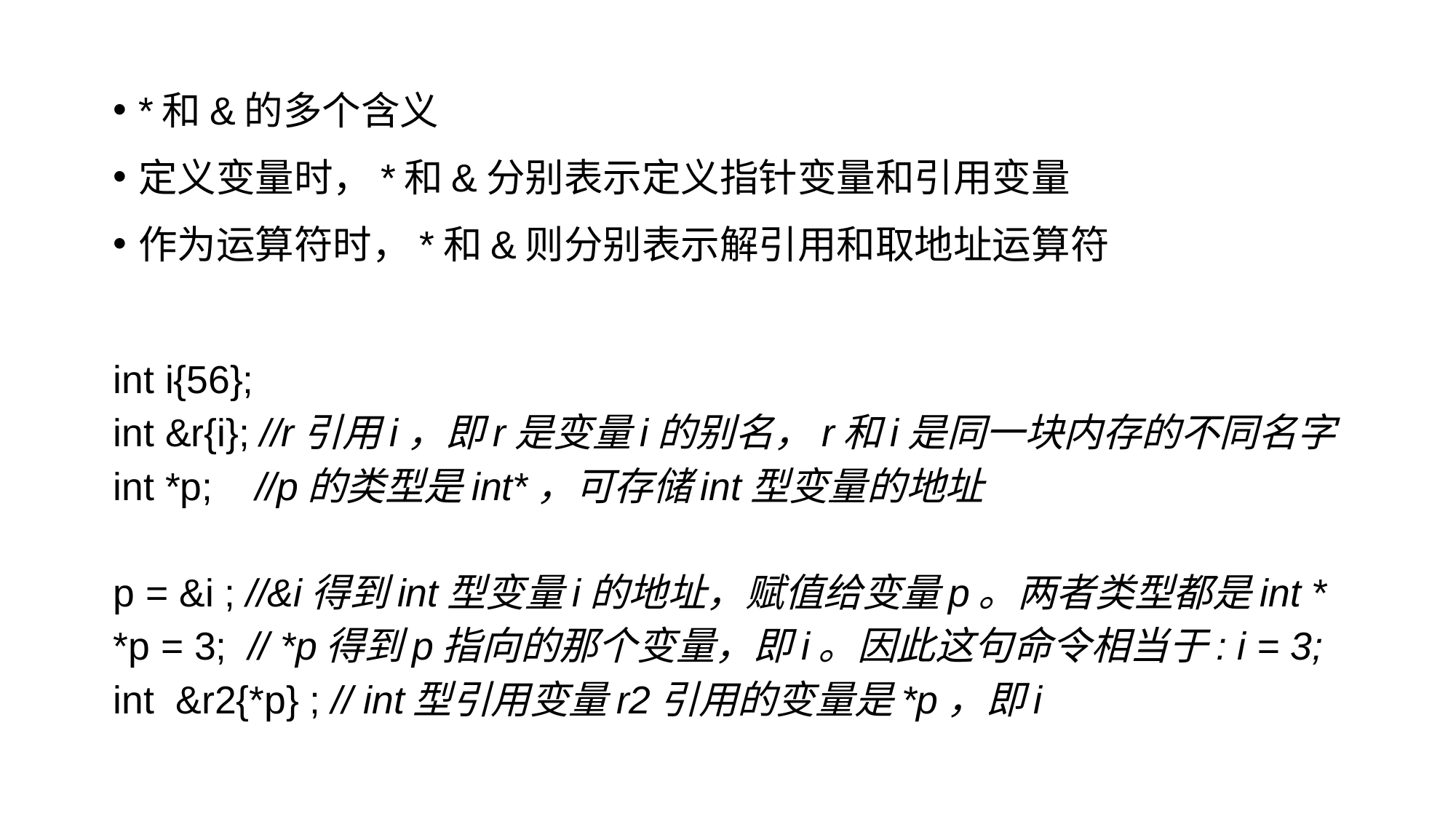

*和&的多个含义
定义变量时，*和&分别表示定义指针变量和引用变量
作为运算符时，*和&则分别表示解引用和取地址运算符

int i{56};
int &r{i}; //r引用i，即r是变量i的别名，r和i是同一块内存的不同名字
int *p;    //p的类型是int*，可存储int型变量的地址
p = &i ; //&i得到int型变量i的地址，赋值给变量p。两者类型都是int *
*p = 3;  // *p得到p指向的那个变量，即i。因此这句命令相当于: i = 3;
int  &r2{*p} ; // int型引用变量r2引用的变量是*p，即i